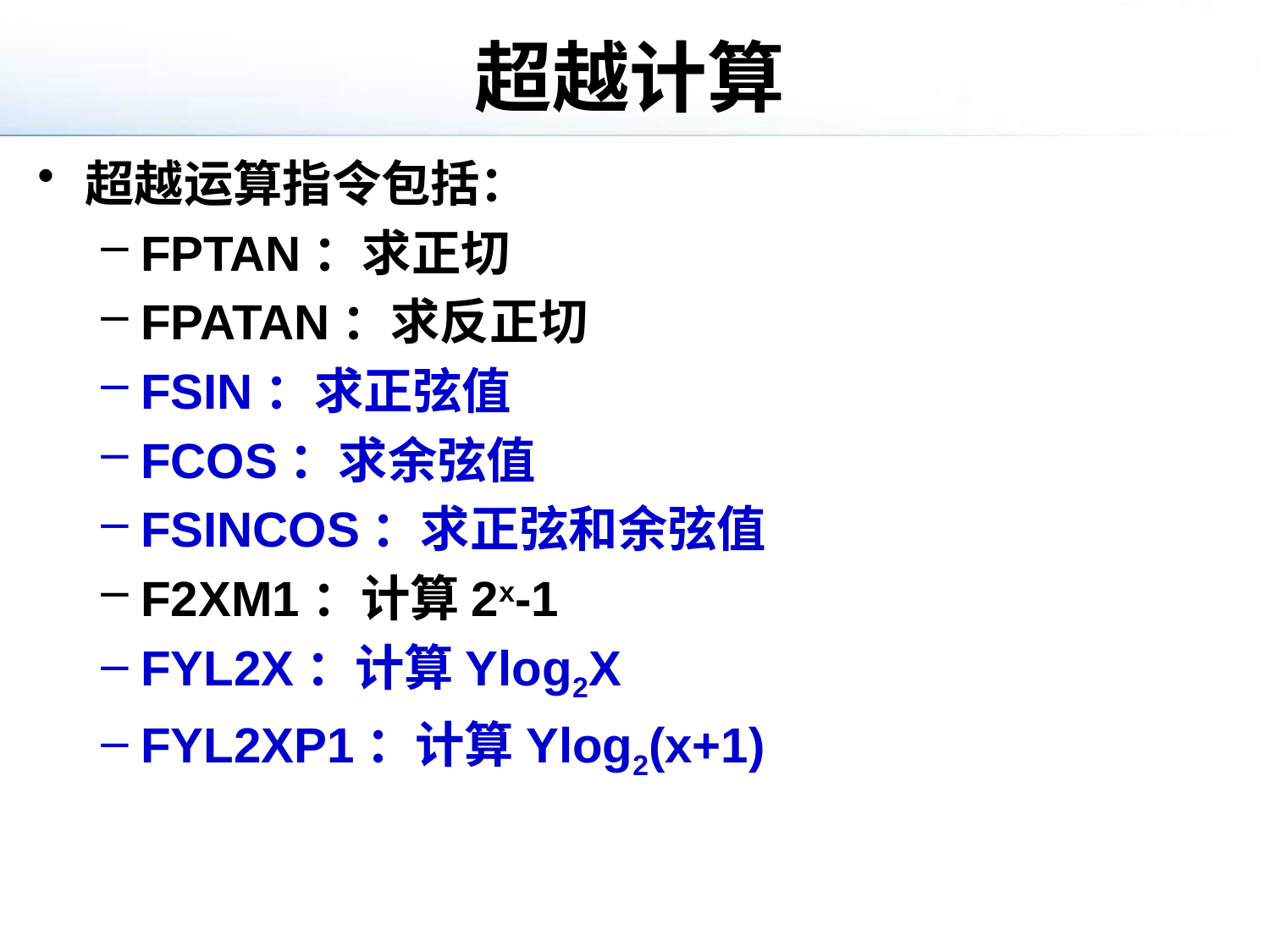

# 超越计算
超越运算指令包括：
FPTAN：求正切
FPATAN：求反正切
FSIN：求正弦值
FCOS：求余弦值
FSINCOS：求正弦和余弦值
F2XM1：计算2x-1
FYL2X：计算Ylog2X
FYL2XP1：计算Ylog2(x+1)